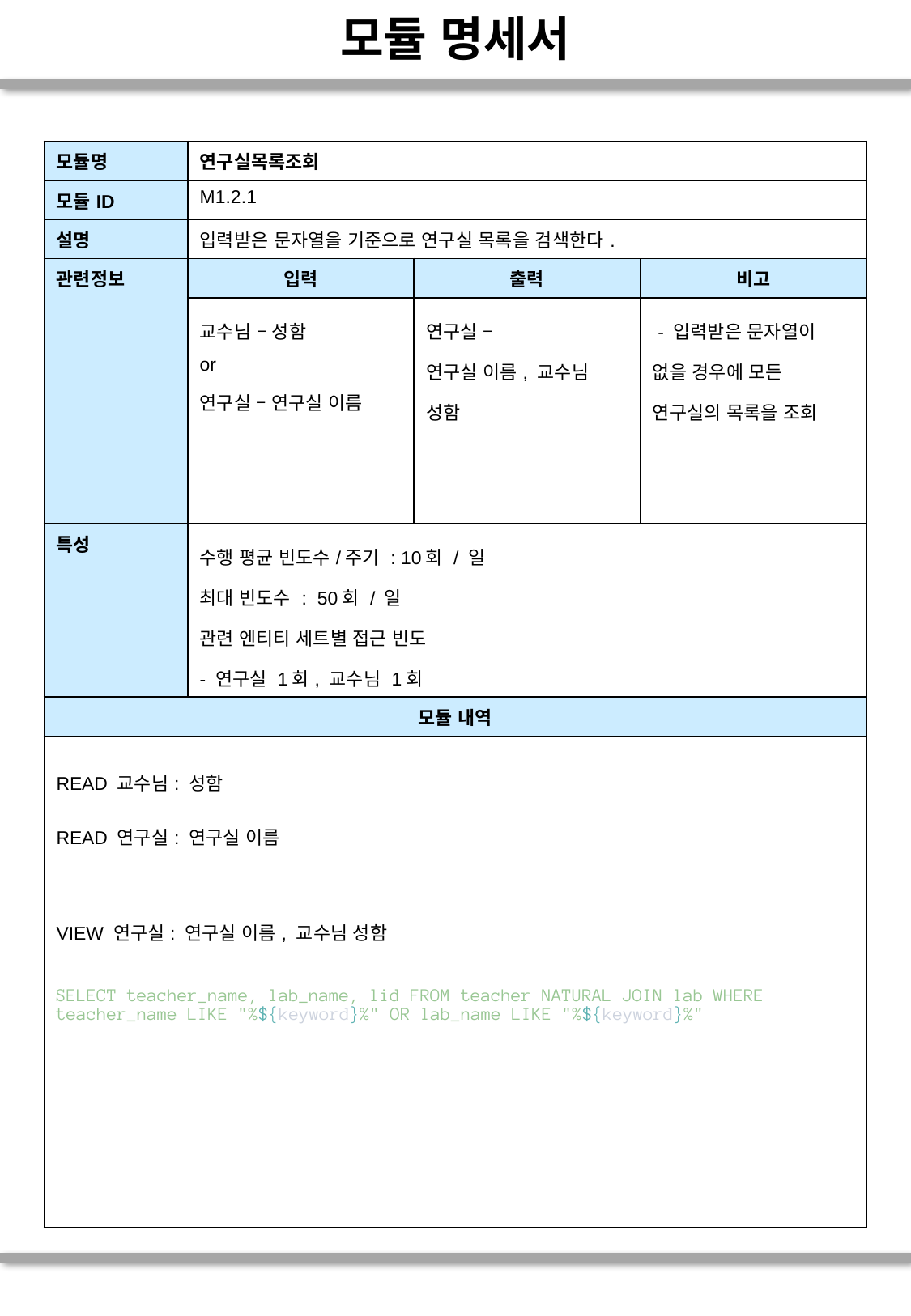

# 모듈 명세서
| 모듈명 | 연구실목록조회 |  |  |
| --- | --- | --- | --- |
| 모듈ID | M1.2.1 |  |  |
| 설명 | 입력받은 문자열을 기준으로 연구실 목록을 검색한다. |  |  |
| 관련정보 | 입력 | 출력 | 비고 |
|  | 교수님 – 성함 or 연구실 – 연구실 이름 | 연구실 – 연구실 이름, 교수님 성함 | - 입력받은 문자열이 없을 경우에 모든 연구실의 목록을 조회 |
| 특성 | 수행 평균 빈도수/주기 : 10회 / 일 최대 빈도수 : 50회 / 일 관련 엔티티 세트별 접근 빈도 - 연구실 1회, 교수님 1회 |  |  |
| 모듈 내역 |  |  |  |
| READ 교수님: 성함 READ 연구실: 연구실 이름 VIEW 연구실: 연구실 이름, 교수님 성함 SELECT teacher\_name, lab\_name, lid FROM teacher NATURAL JOIN lab WHERE teacher\_name LIKE "%${keyword}%" OR lab\_name LIKE "%${keyword}%" |  |  |  |